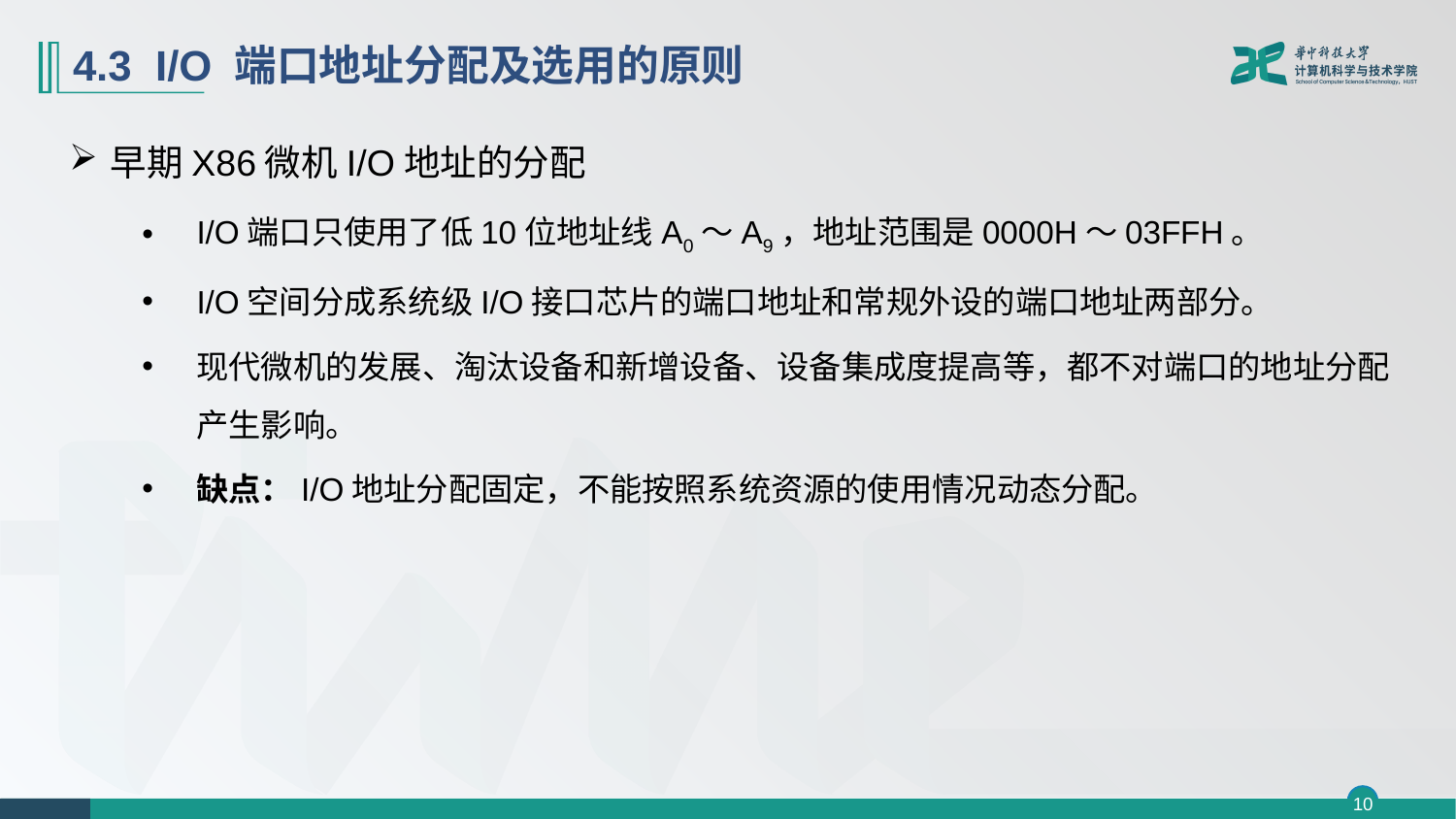

# 4.3  I/O 端口地址分配及选用的原则
早期X86微机I/O地址的分配
I/O端口只使用了低10位地址线A0～A9，地址范围是0000H～03FFH。
I/O空间分成系统级I/O接口芯片的端口地址和常规外设的端口地址两部分。
现代微机的发展、淘汰设备和新增设备、设备集成度提高等，都不对端口的地址分配产生影响。
缺点：I/O地址分配固定，不能按照系统资源的使用情况动态分配。